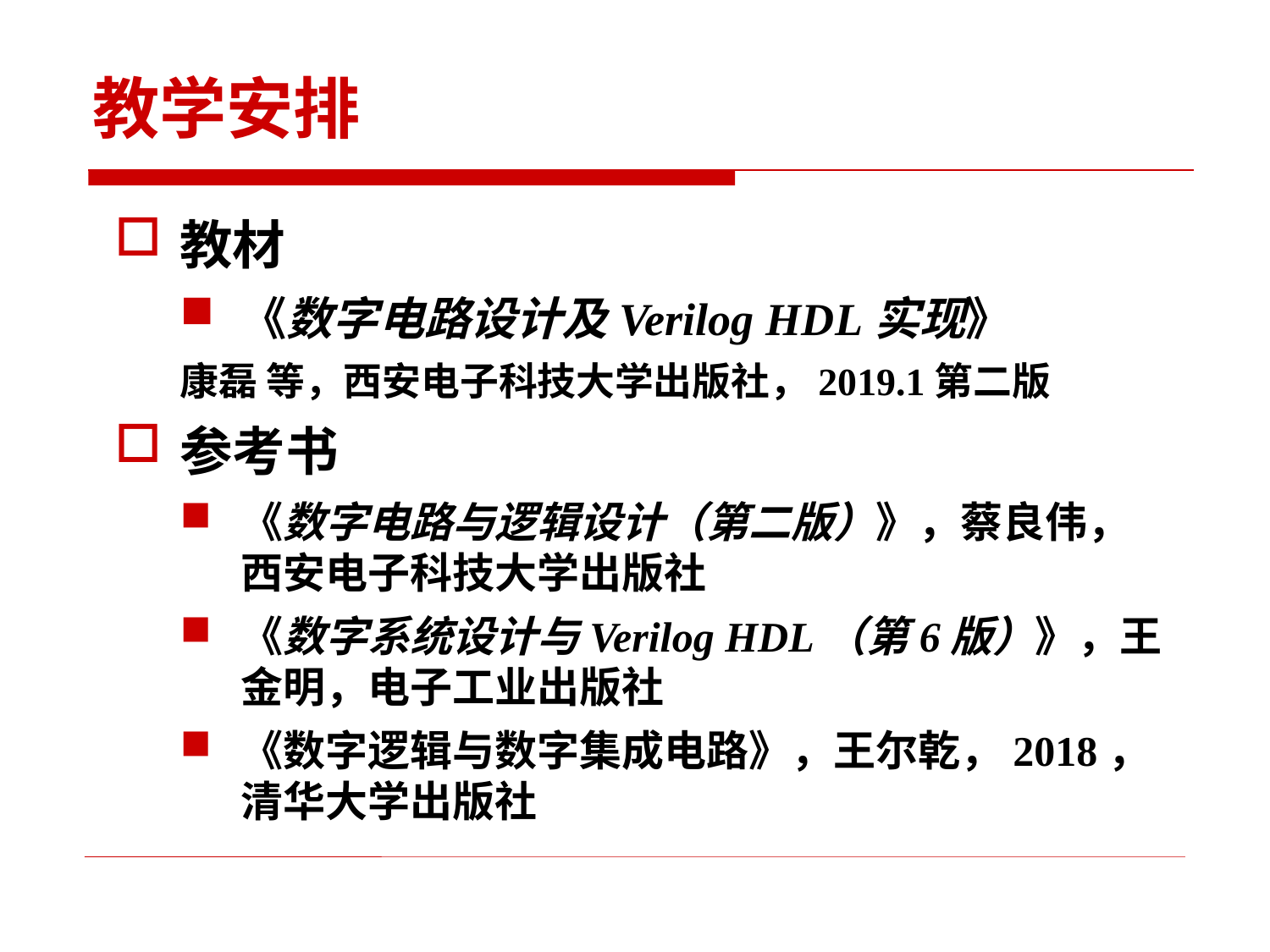

# 教学安排
教材
《数字电路设计及Verilog HDL实现》
康磊 等，西安电子科技大学出版社，2019.1第二版
参考书
《数字电路与逻辑设计（第二版）》，蔡良伟，西安电子科技大学出版社
《数字系统设计与Verilog HDL（第6版）》，王金明，电子工业出版社
《数字逻辑与数字集成电路》，王尔乾，2018，清华大学出版社